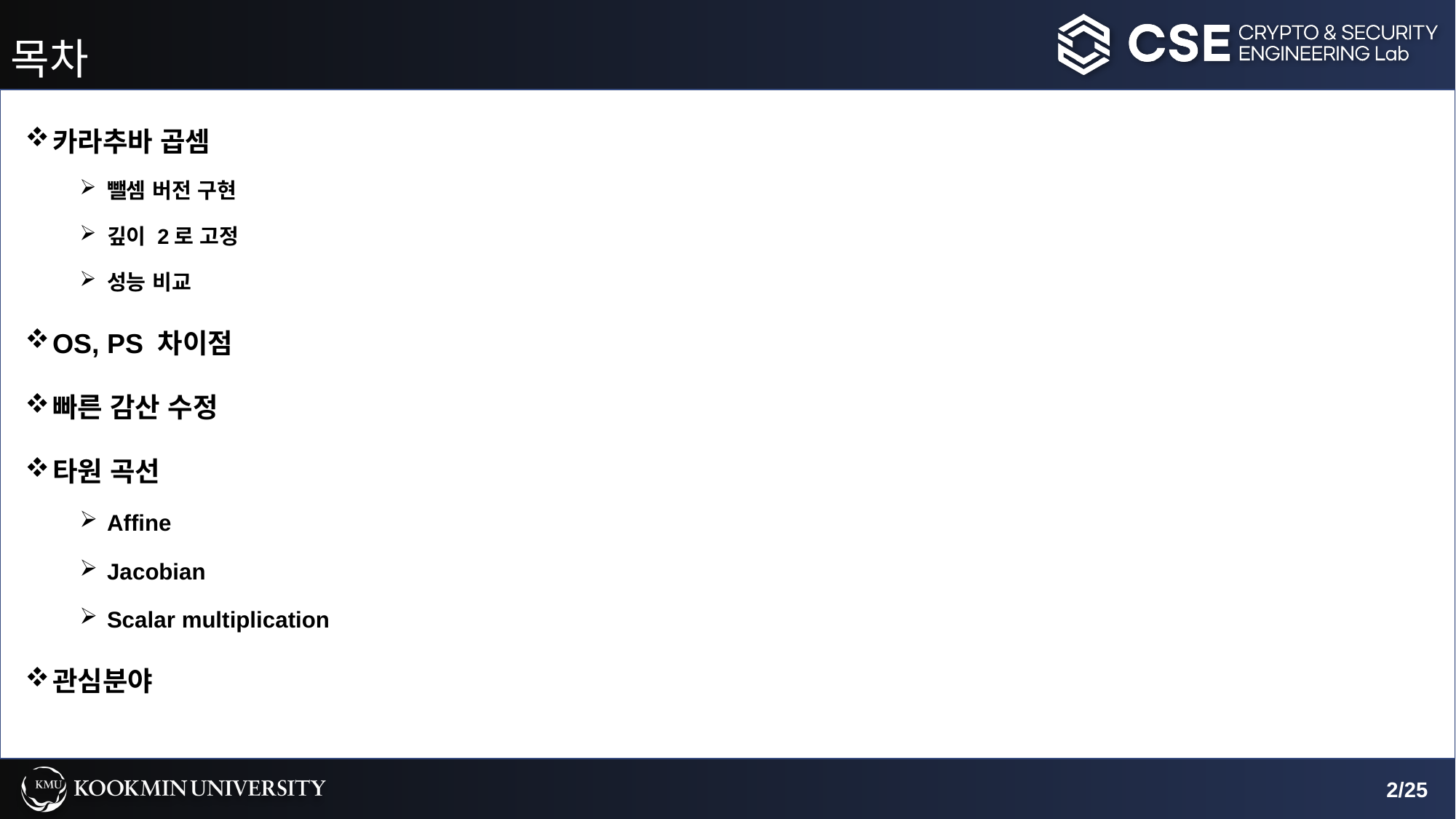

# 목차
카라추바 곱셈
뺄셈 버전 구현
깊이 2로 고정
성능 비교
OS, PS 차이점
빠른 감산 수정
타원 곡선
Affine
Jacobian
Scalar multiplication
관심분야